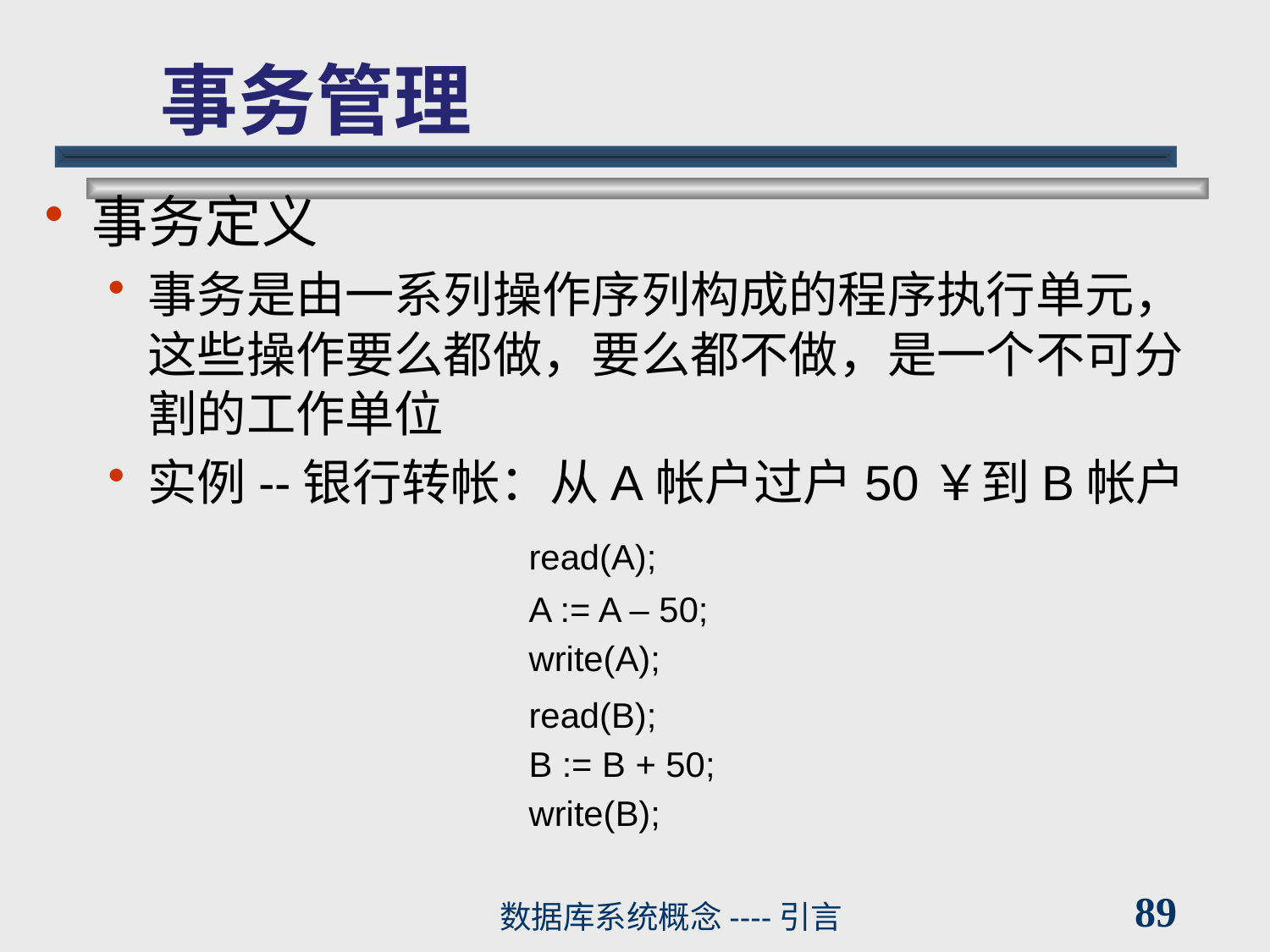

# 事务管理
事务定义
事务是由一系列操作序列构成的程序执行单元，这些操作要么都做，要么都不做，是一个不可分割的工作单位
实例--银行转帐：从A帐户过户50￥到B帐户
				read(A);
				A := A – 50;
				write(A);
				read(B);
				B := B + 50;
				write(B);
89
数据库系统概念----引言